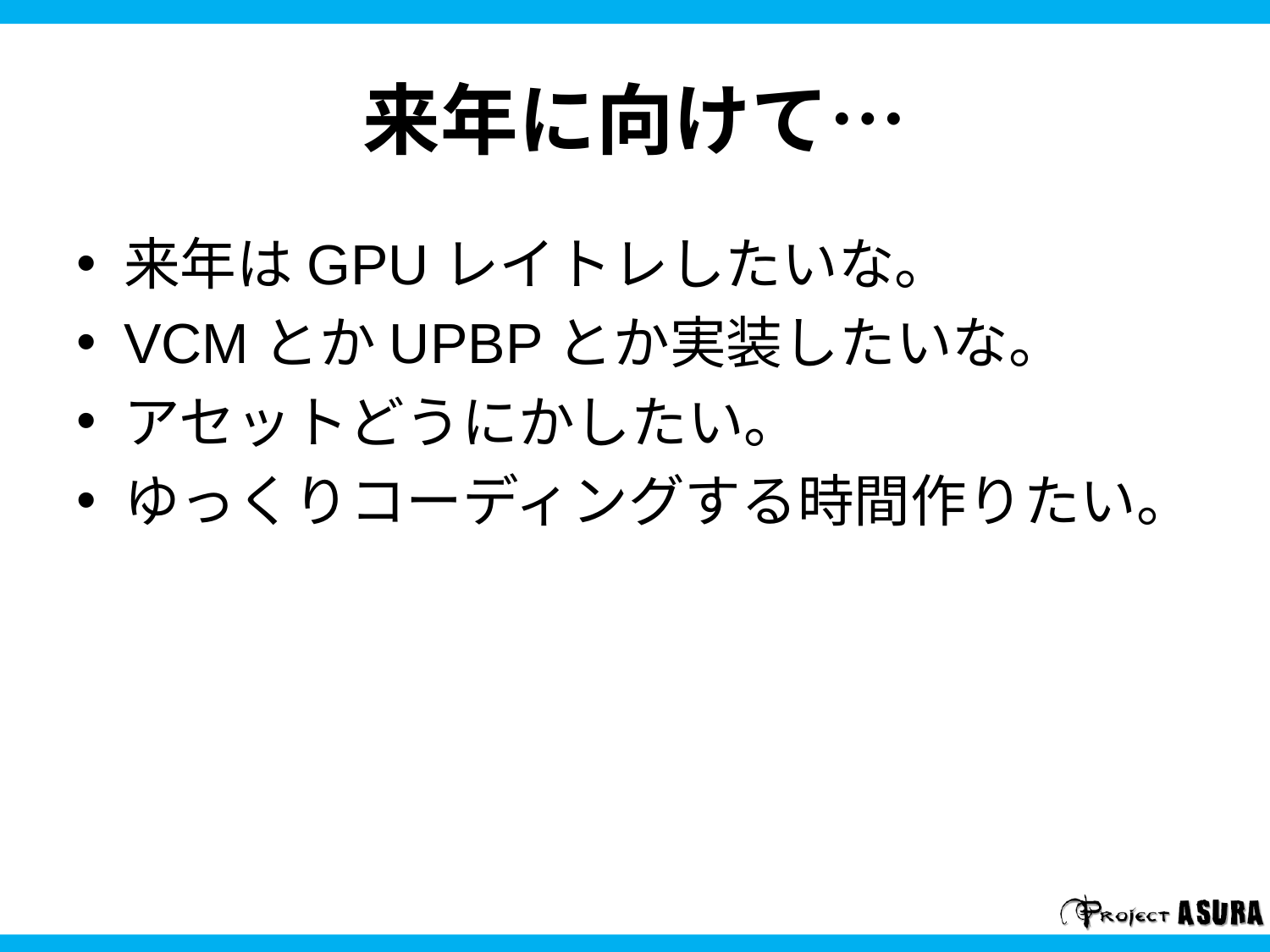

# 来年に向けて…
来年はGPUレイトレしたいな。
VCMとかUPBPとか実装したいな。
アセットどうにかしたい。
ゆっくりコーディングする時間作りたい。